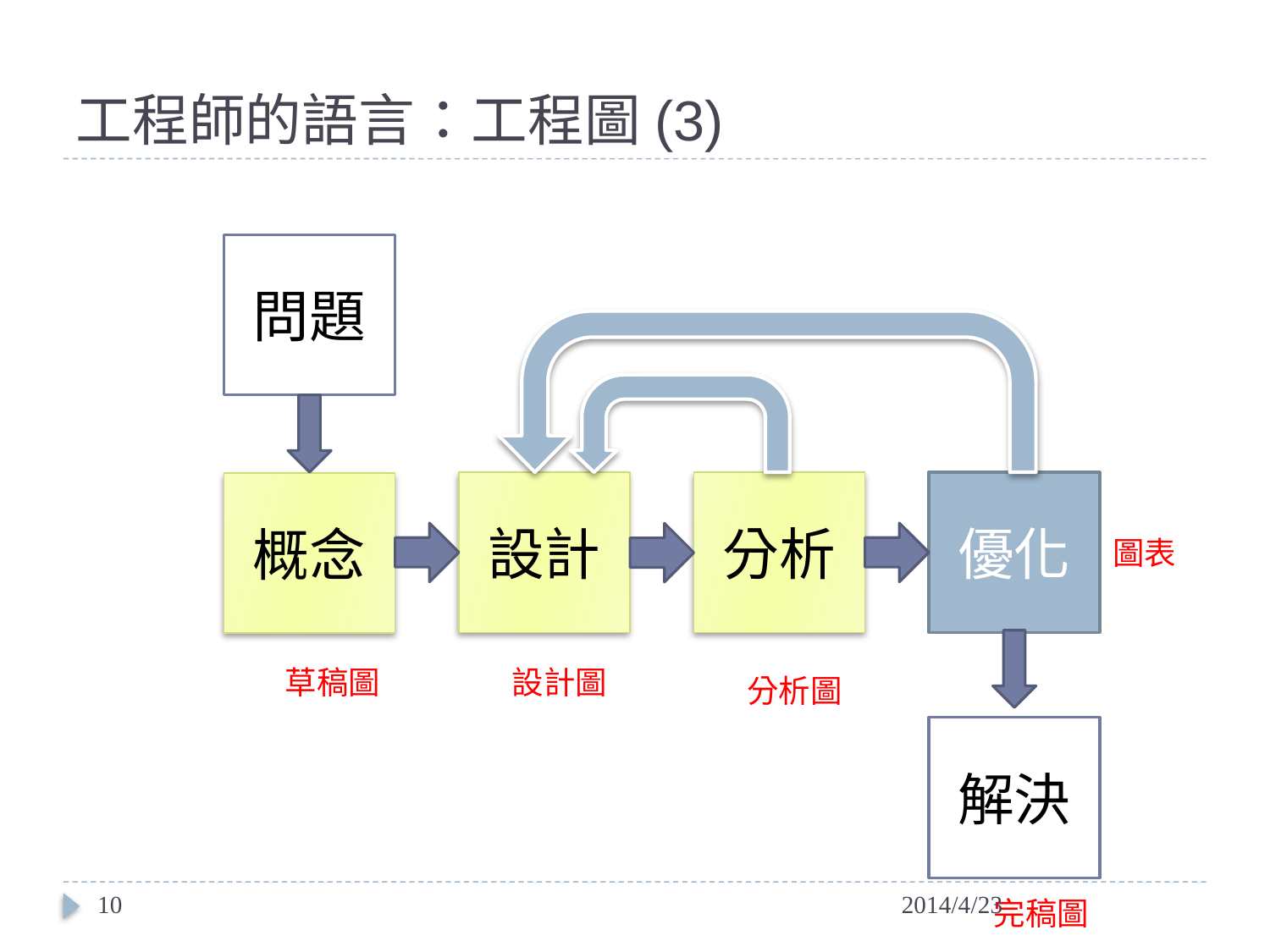

# 工程師的語言：工程圖(3)
問題

設計
分析
優化
概念

圖表

草稿圖
設計圖
分析圖
解決
10
2014/4/23
完稿圖